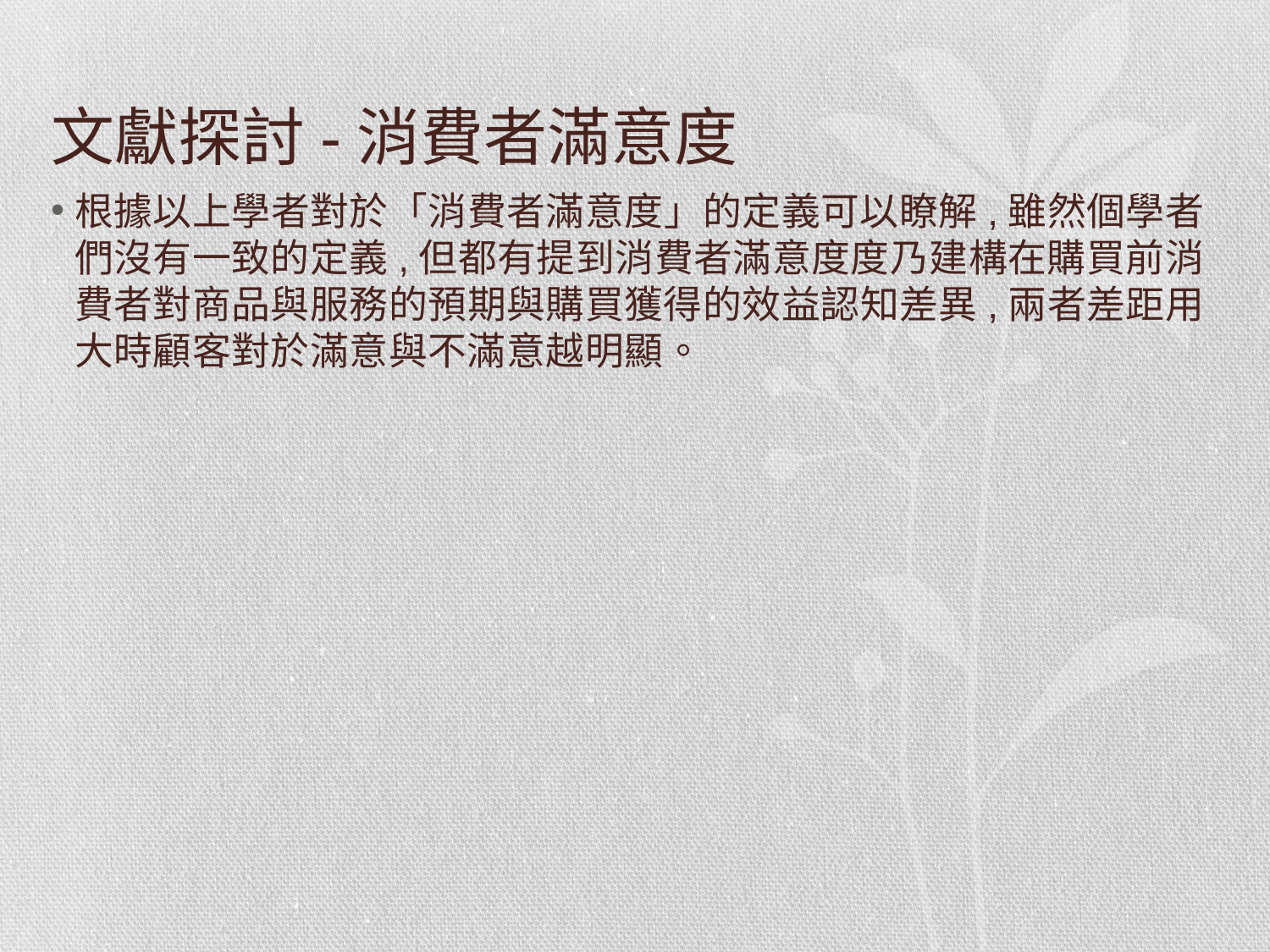

# 文獻探討-消費者滿意度
根據以上學者對於「消費者滿意度」的定義可以瞭解,雖然個學者們沒有一致的定義,但都有提到消費者滿意度度乃建構在購買前消費者對商品與服務的預期與購買獲得的效益認知差異,兩者差距用大時顧客對於滿意與不滿意越明顯。